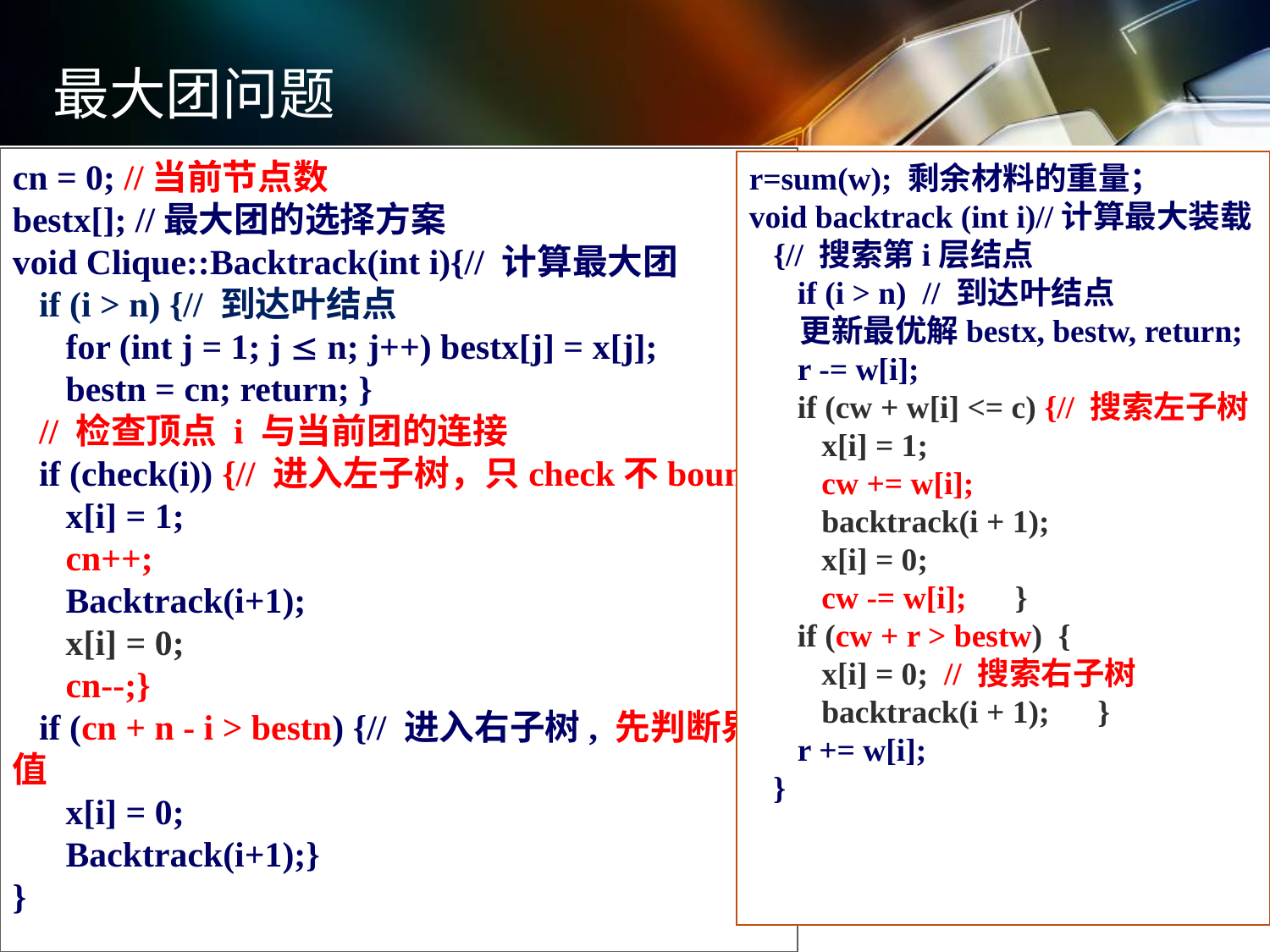

最大团问题
cn = 0; //当前节点数
bestx[]; //最大团的选择方案
void Clique::Backtrack(int i){// 计算最大团
   if (i > n) {// 到达叶结点
      for (int j = 1; j ≤ n; j++) bestx[j] = x[j];
      bestn = cn; return; }
   // 检查顶点 i 与当前团的连接
   if (check(i)) {// 进入左子树，只check不bound
      x[i] = 1;
      cn++;
      Backtrack(i+1);
      x[i] = 0;
      cn--;}
   if (cn + n - i > bestn) {// 进入右子树, 先判断界值
      x[i] = 0;
      Backtrack(i+1);}
}
r=sum(w); 剩余材料的重量；
void backtrack (int i)//计算最大装载
   {// 搜索第i层结点
      if (i > n)  // 到达叶结点
      更新最优解bestx, bestw, return;
      r -= w[i];
      if (cw + w[i] <= c) {// 搜索左子树
         x[i] = 1;
         cw += w[i];
         backtrack(i + 1);
         x[i] = 0;
         cw -= w[i];      }
      if (cw + r > bestw)  {
         x[i] = 0;  // 搜索右子树
         backtrack(i + 1);      }
      r += w[i];
   }